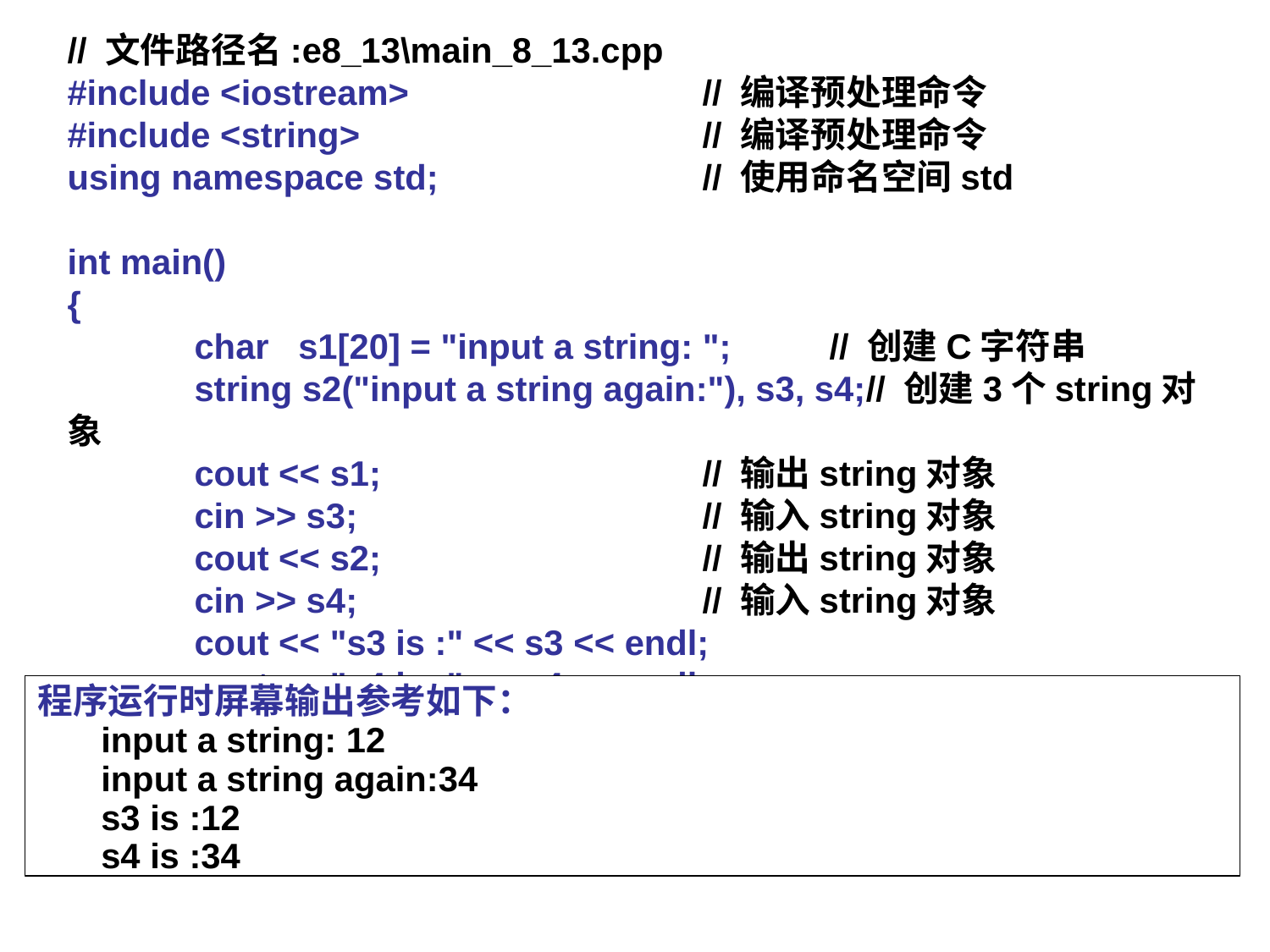

// 文件路径名:e8_13\main_8_13.cpp
#include <iostream>               		// 编译预处理命令
#include <string>               		// 编译预处理命令
using namespace std;			// 使用命名空间std

int main()
{
	char   s1[20] = "input a string: ";	// 创建C字符串
	string s2("input a string again:"), s3, s4;// 创建3个string对象
	cout << s1;			// 输出string对象
	cin >> s3; 			// 输入string对象
	cout << s2; 			// 输出string对象
	cin >> s4; 			// 输入string对象
	cout << "s3 is :" << s3 << endl;
	cout << "s4 is :" << s4 << endl;

	return 0;			// 返回操作系统
}

程序运行时屏幕输出参考如下：
input a string: 12
input a string again:34
s3 is :12
s4 is :34